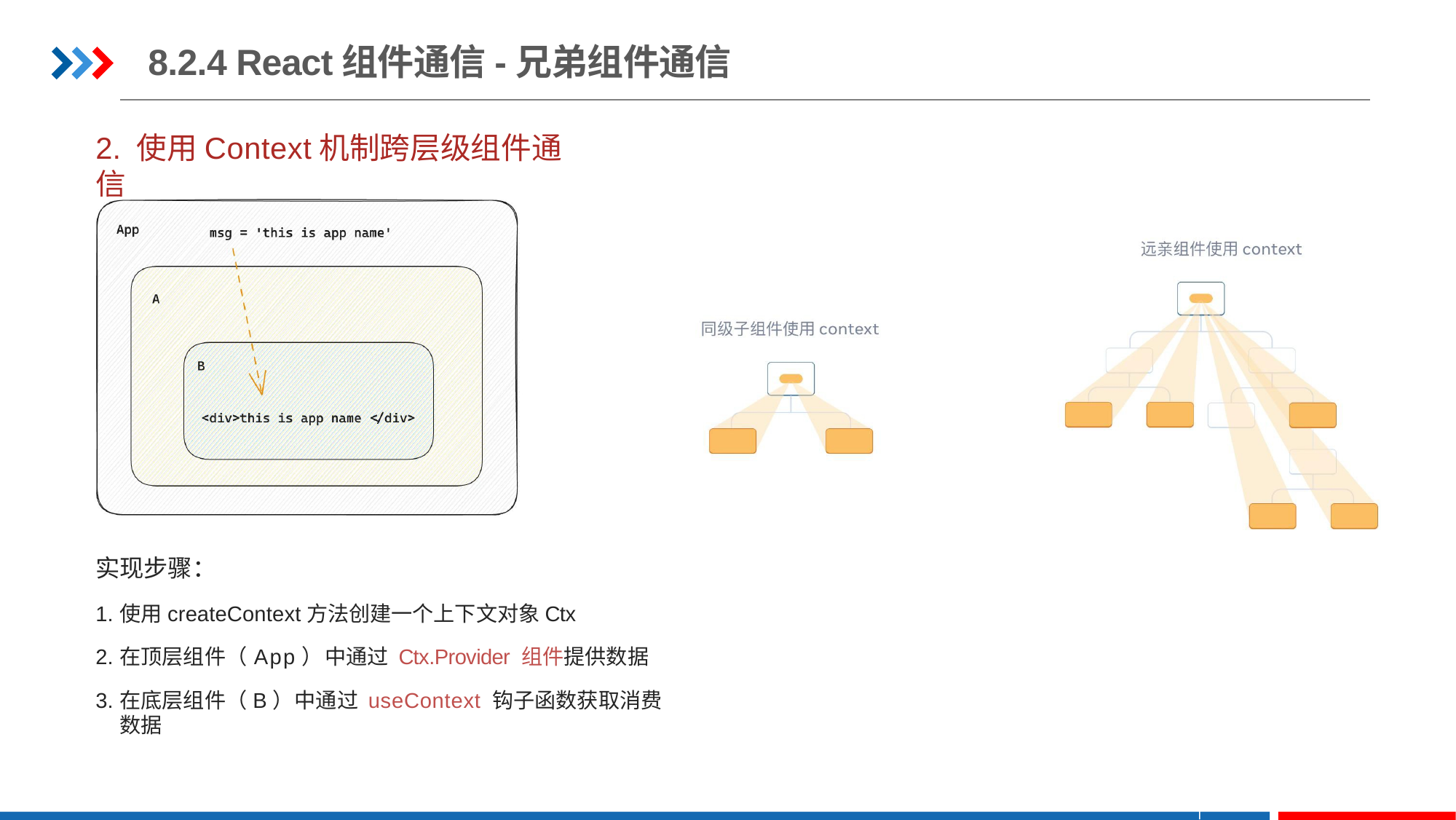

8.2.4 React组件通信-兄弟组件通信
2. 使用Context机制跨层级组件通信

实现步骤：
使用createContext方法创建一个上下文对象Ctx
在顶层组件（App）中通过 Ctx.Provider 组件提供数据
在底层组件（B）中通过 useContext 钩子函数获取消费数据